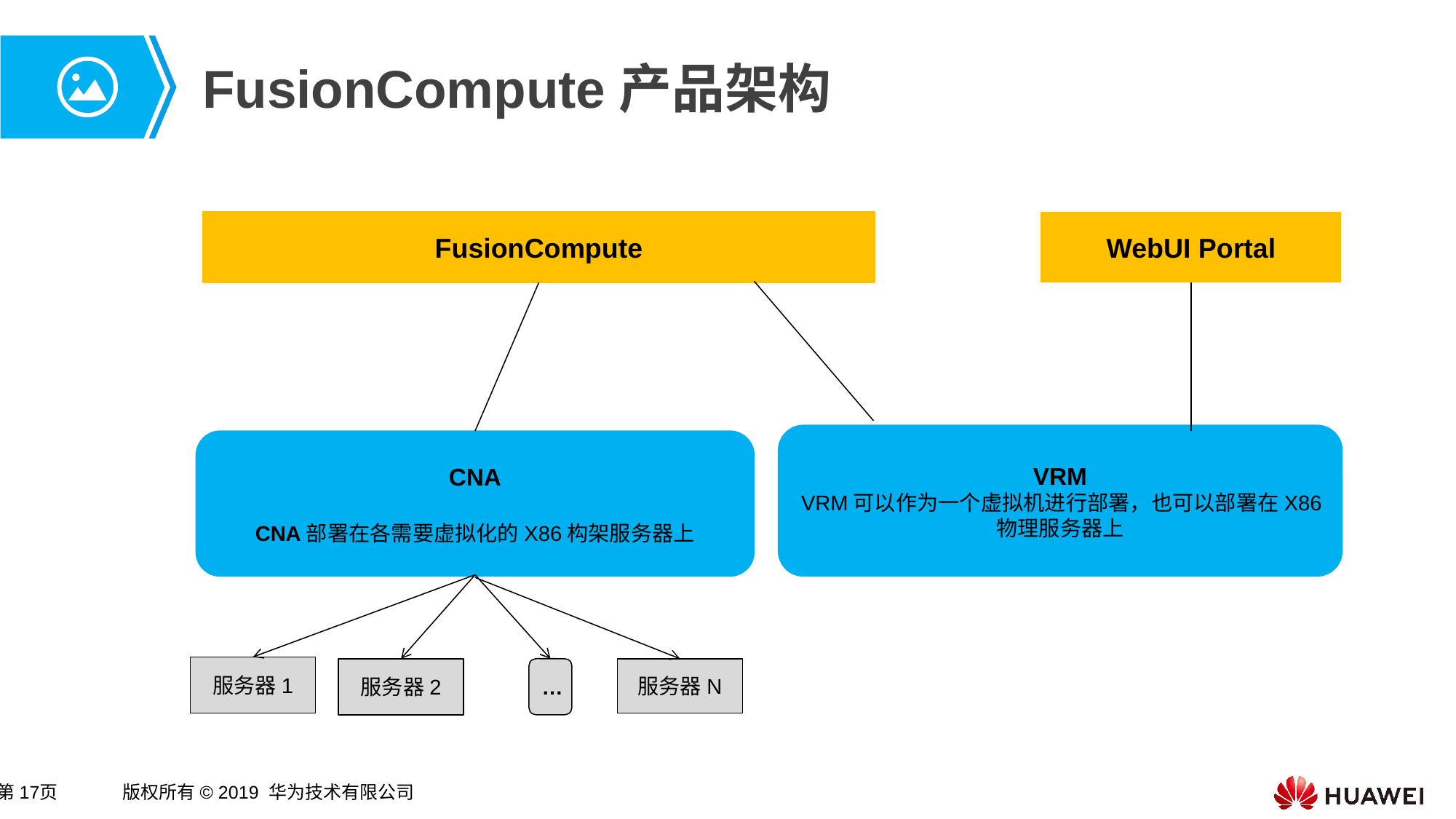

# FusionCompute产品架构
FusionCompute
WebUI Portal
VRM
 VRM可以作为一个虚拟机进行部署，也可以部署在X86物理服务器上
CNA

CNA部署在各需要虚拟化的X86构架服务器上
服务器1
服务器N
服务器2
…